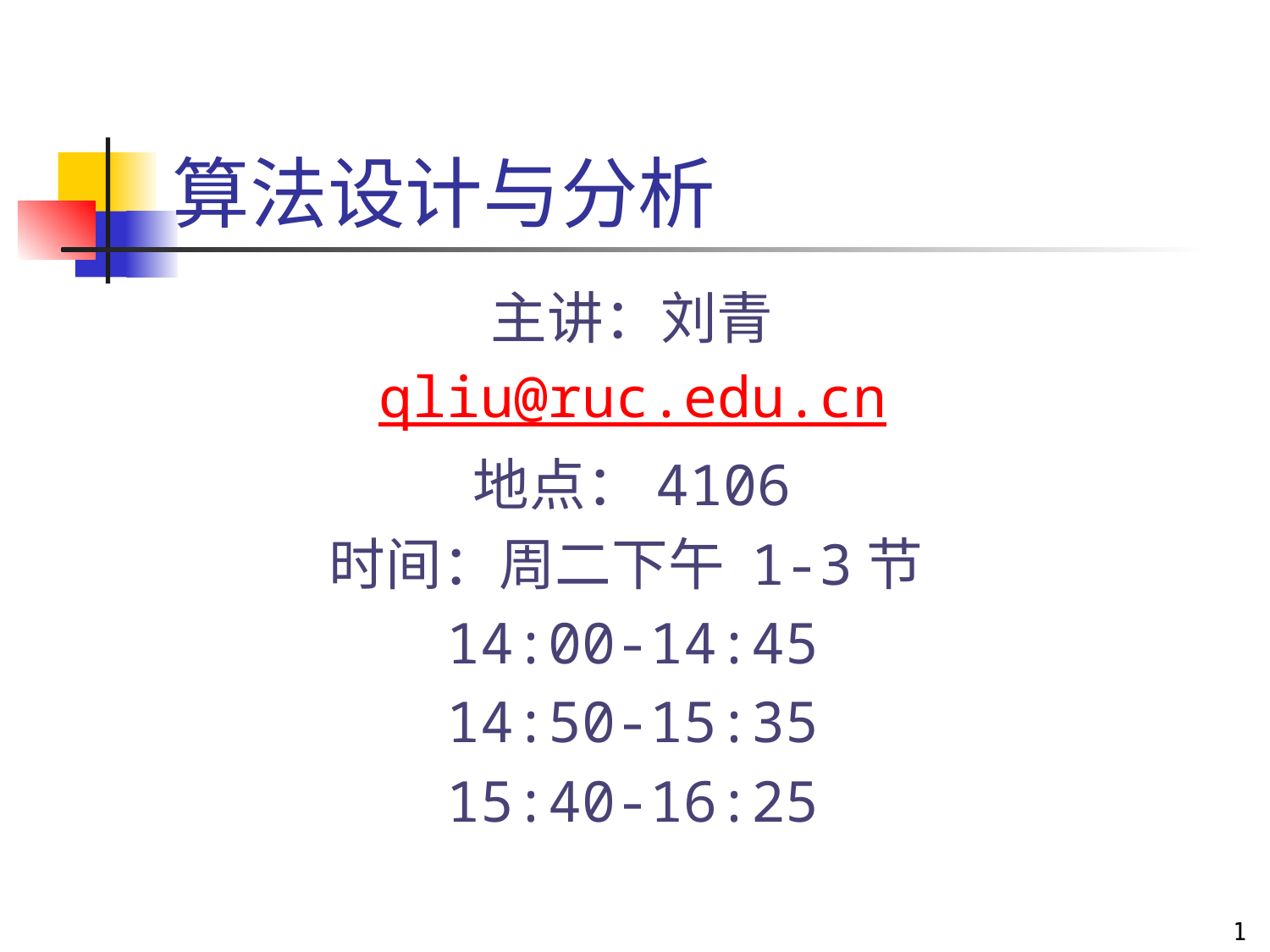

# 算法设计与分析
主讲：刘青
qliu@ruc.edu.cn
地点：4106
时间：周二下午 1-3节
14:00-14:45
14:50-15:35
15:40-16:25
1